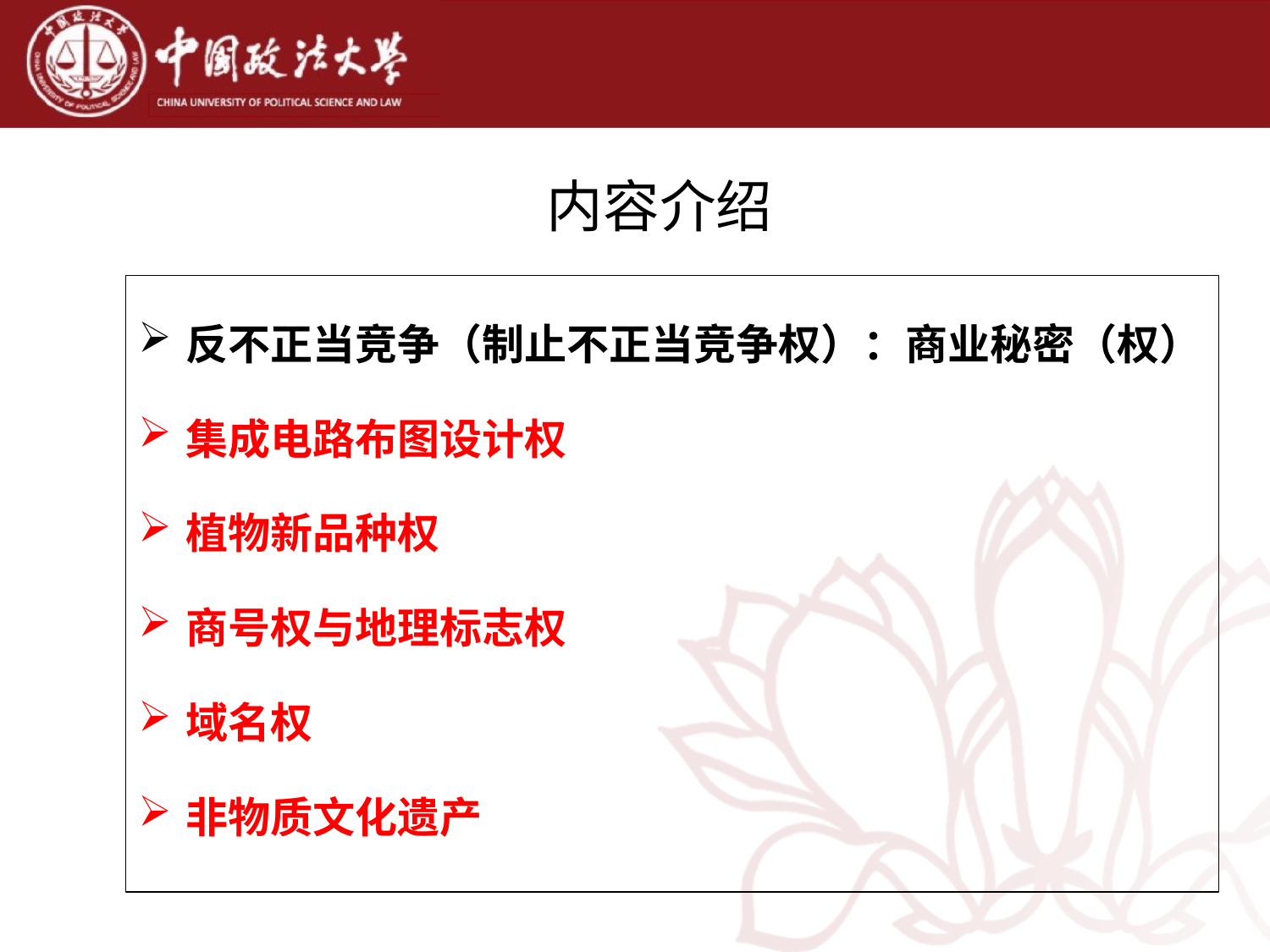

# 内容介绍
反不正当竞争（制止不正当竞争权）：商业秘密（权）
集成电路布图设计权
植物新品种权
商号权与地理标志权
域名权
非物质文化遗产